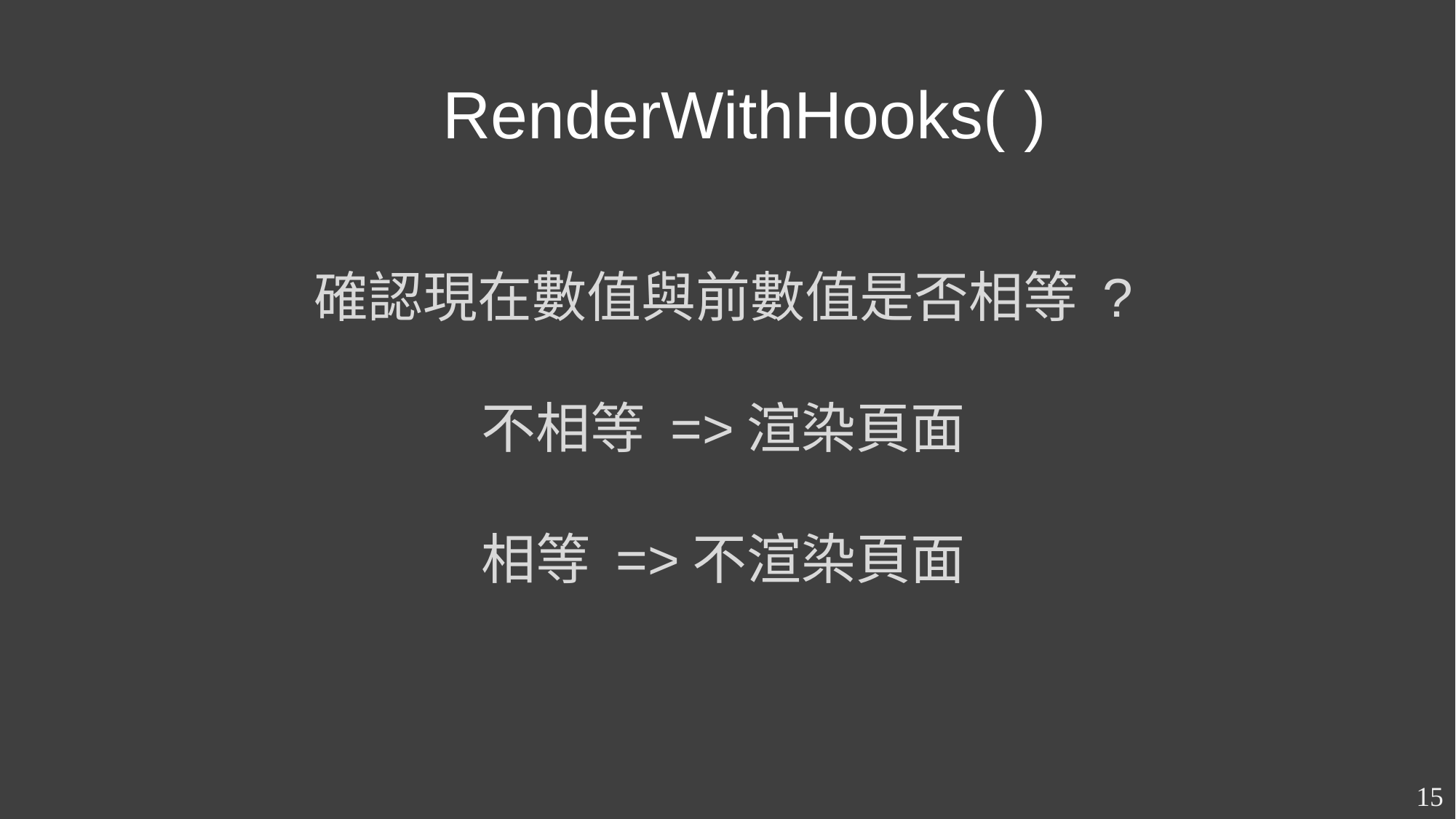

RenderWithHooks( )
確認現在數值與前數值是否相等 ?
不相等 =>渲染頁面
相等 =>不渲染頁面
15